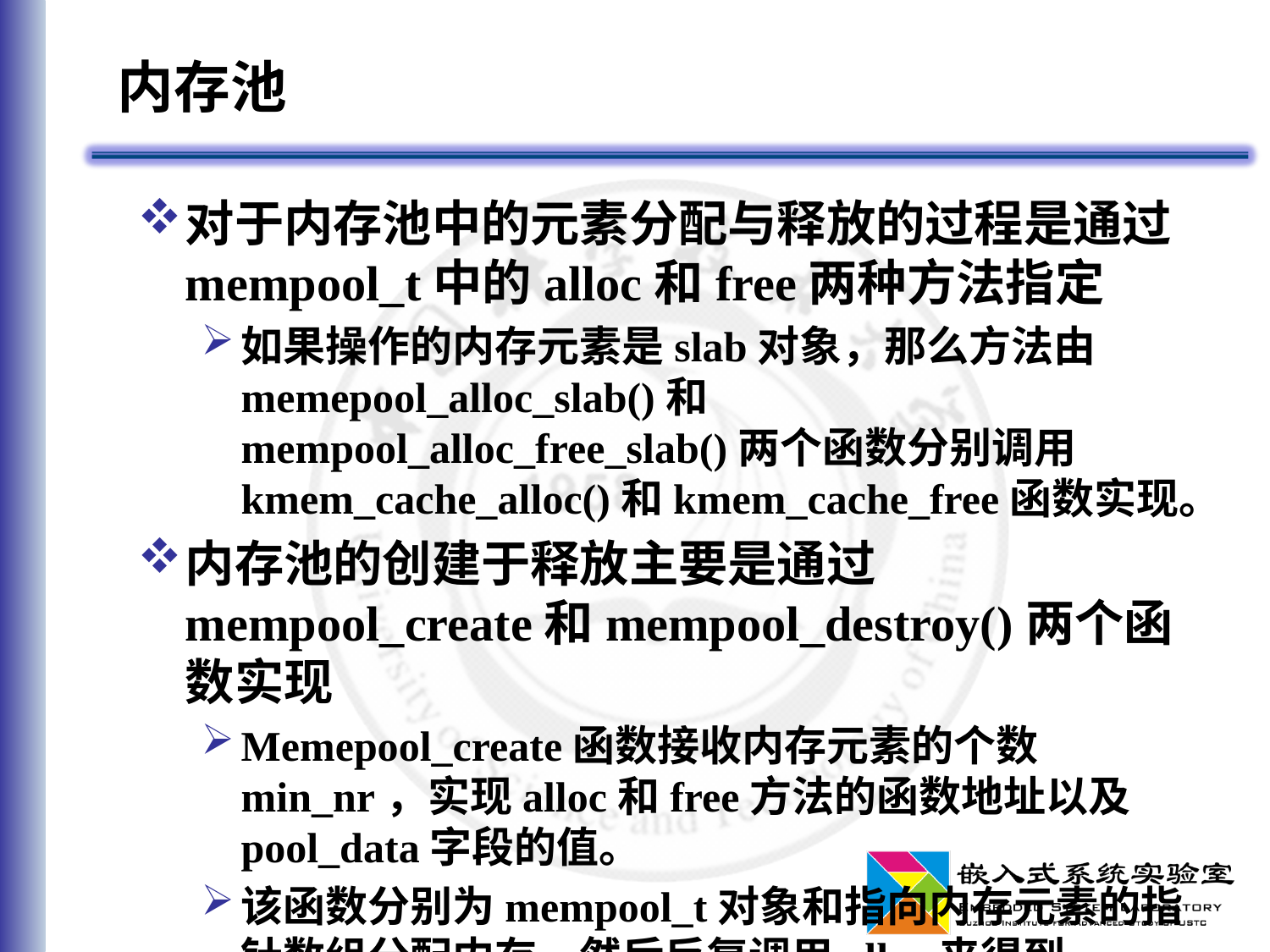

# 内存池
对于内存池中的元素分配与释放的过程是通过mempool_t中的alloc和free两种方法指定
如果操作的内存元素是slab对象，那么方法由memepool_alloc_slab()和mempool_alloc_free_slab()两个函数分别调用kmem_cache_alloc()和kmem_cache_free函数实现。
内存池的创建于释放主要是通过mempool_create和mempool_destroy()两个函数实现
Memepool_create函数接收内存元素的个数min_nr，实现alloc和free方法的函数地址以及pool_data字段的值。
该函数分别为mempool_t对象和指向内存元素的指针数组分配内存，然后反复调用alloc来得到min_nr个内存元素